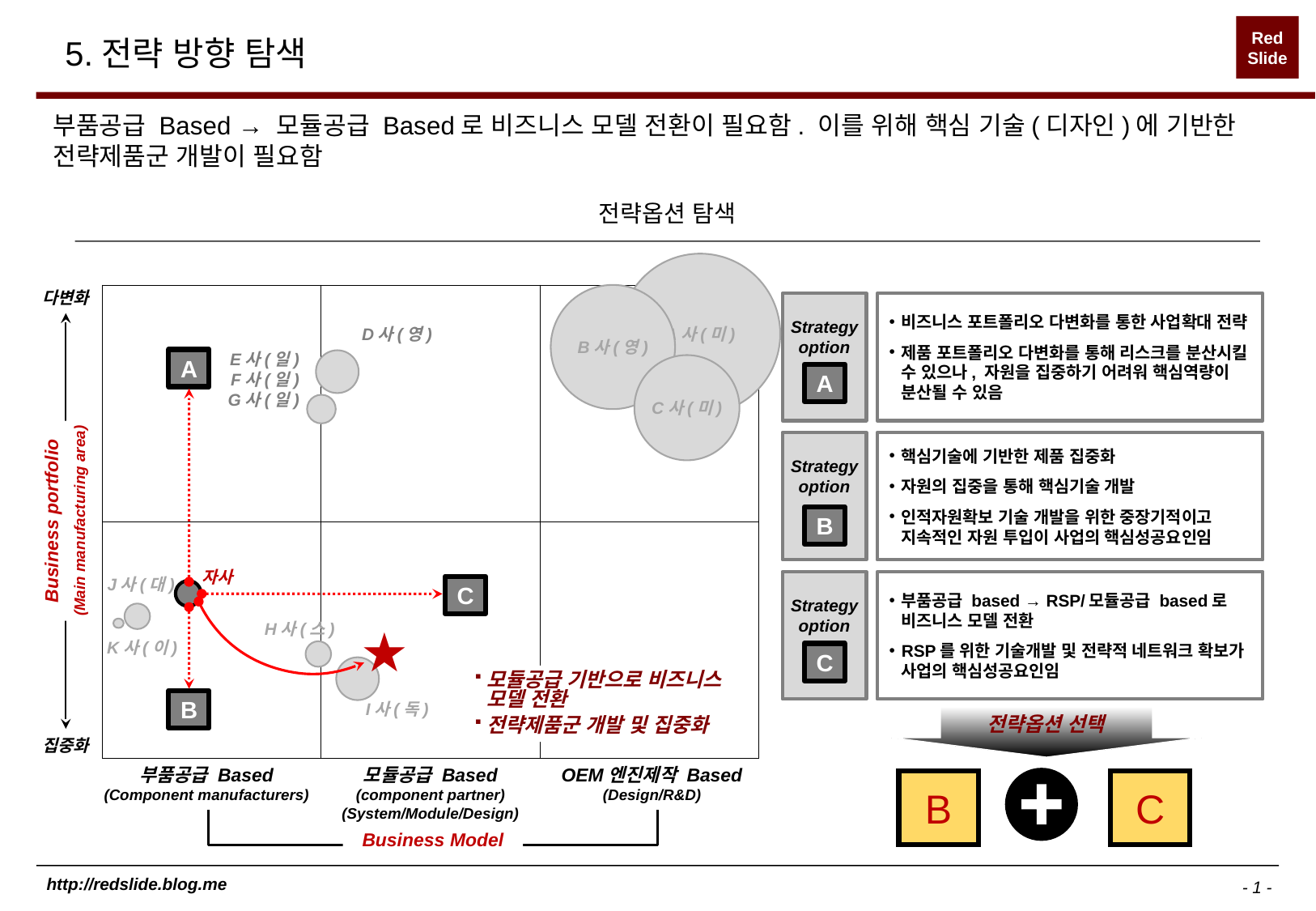

# 5.전략 방향 탐색
부품공급 Based → 모듈공급 Based로 비즈니스 모델 전환이 필요함. 이를 위해 핵심 기술(디자인)에 기반한 전략제품군 개발이 필요함
전략옵션 탐색

A사(미)
다변화
B사(영)
|  |  |  |
| --- | --- | --- |
|  |  |  |
Strategy
option

비즈니스 포트폴리오 다변화를 통한 사업확대 전략
제품 포트폴리오 다변화를 통해 리스크를 분산시킬 수 있으나, 자원을 집중하기 어려워 핵심역량이 분산될 수 있음
D사(영)
E사(일)
F사(일)
G사(일)
A

C사(미)
A

Strategy
option

핵심기술에 기반한 제품 집중화
자원의 집중을 통해 핵심기술 개발
인적자원확보 기술 개발을 위한 중장기적이고 지속적인 자원 투입이 사업의 핵심성공요인임
Business portfolio
(Main manufacturing area)
B

자사
J사(대)
Strategy
option

부품공급 based → RSP/모듈공급 based로 비즈니스 모델 전환
RSP를 위한 기술개발 및 전략적 네트워크 확보가 사업의 핵심성공요인임
C

H사(스)
★

K사(이)

C

모듈공급 기반으로 비즈니스 모델 전환
전략제품군 개발 및 집중화
B
I사(독)

전략옵션 선택
집중화
부품공급 Based
(Component manufacturers)
모듈공급 Based
(component partner)
(System/Module/Design)
OEM엔진제작 Based
(Design/R&D)

B
C

Business Model